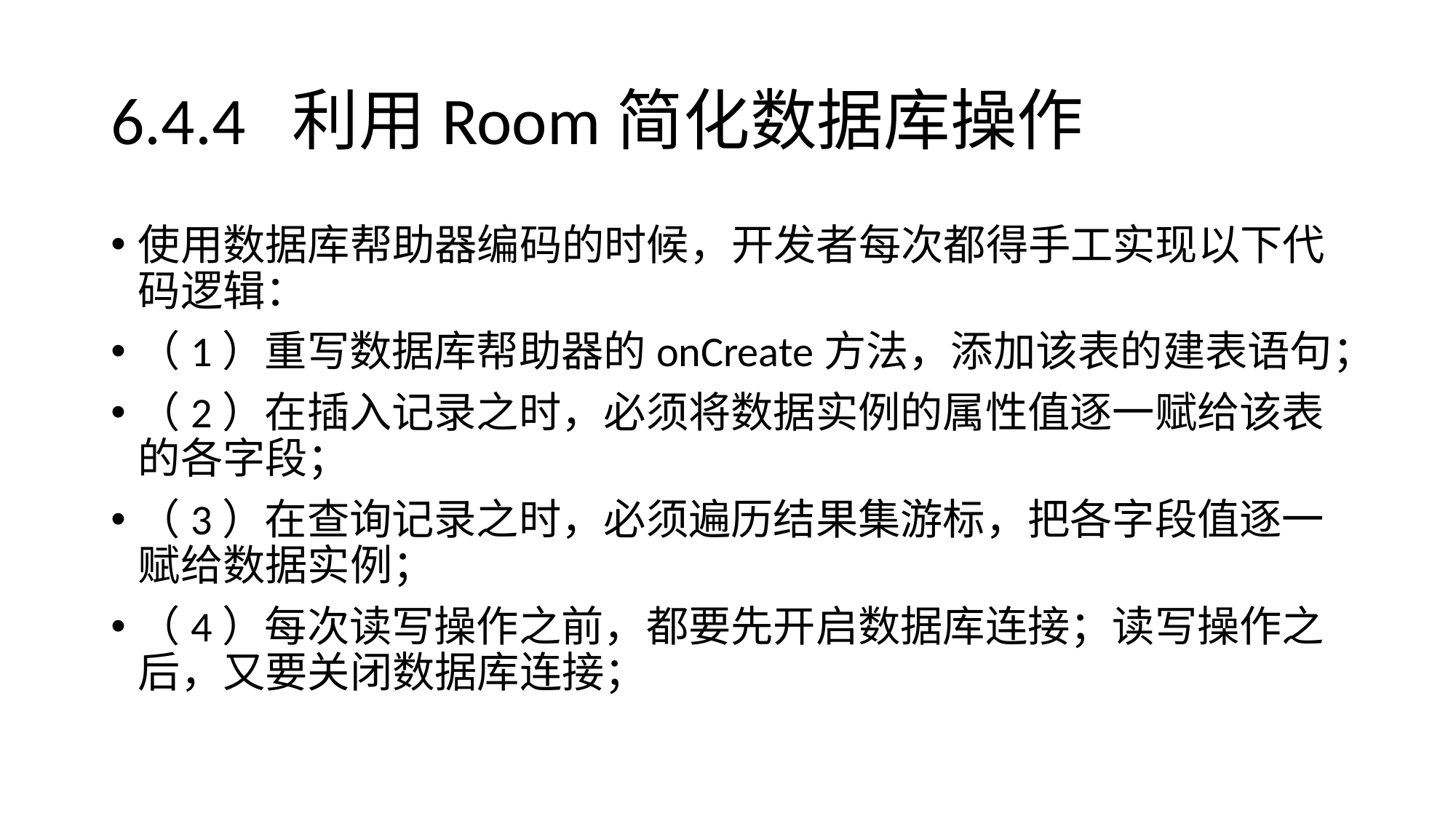

# 6.4.4  利用Room简化数据库操作
使用数据库帮助器编码的时候，开发者每次都得手工实现以下代码逻辑：
（1）重写数据库帮助器的onCreate方法，添加该表的建表语句；
（2）在插入记录之时，必须将数据实例的属性值逐一赋给该表的各字段；
（3）在查询记录之时，必须遍历结果集游标，把各字段值逐一赋给数据实例；
（4）每次读写操作之前，都要先开启数据库连接；读写操作之后，又要关闭数据库连接；